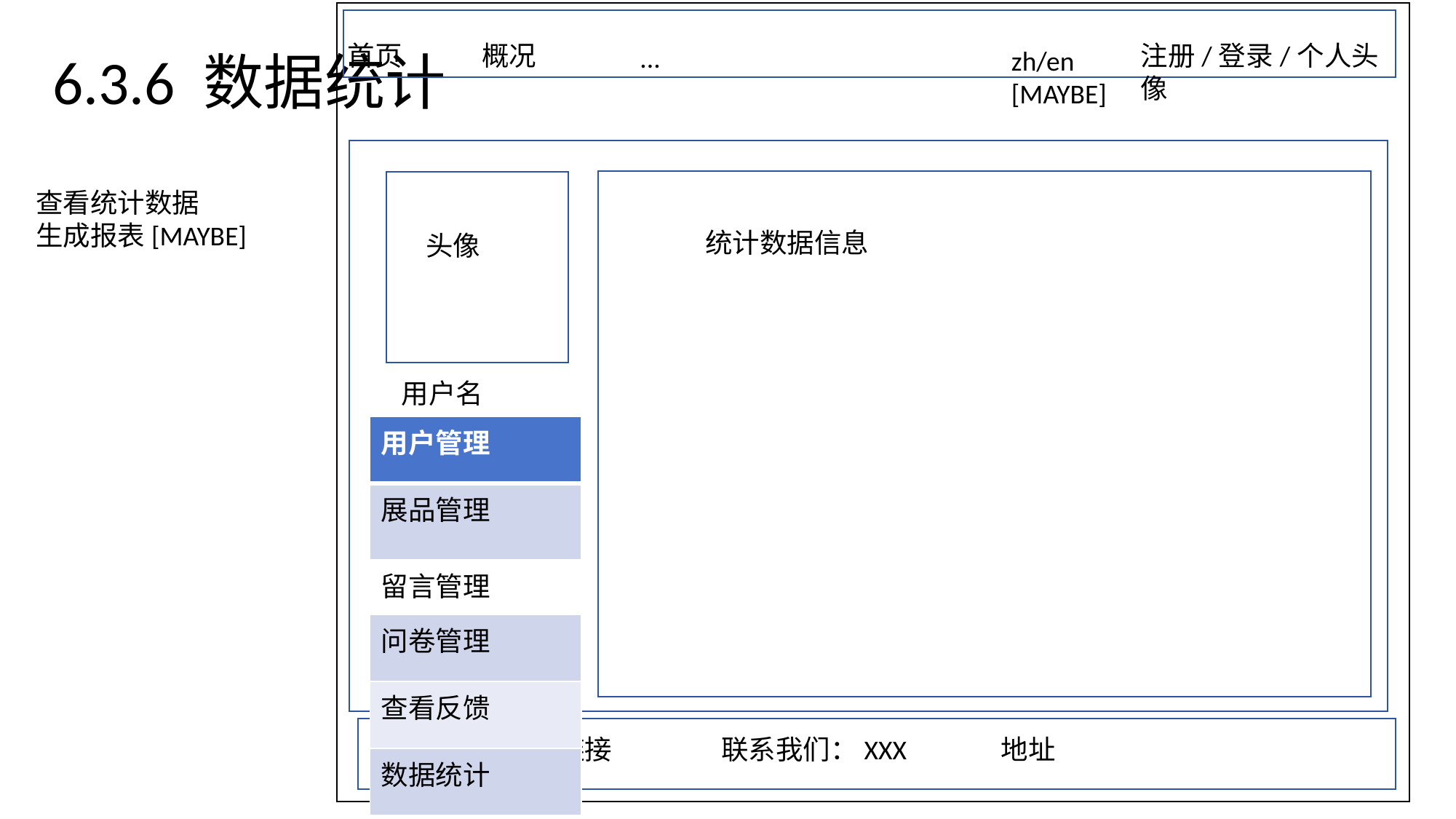

首页
概况
注册/登录/个人头像
...
6.3.6 数据统计
zh/en
[MAYBE]

查看统计数据
生成报表[MAYBE]

统计数据信息
头像
用户名
| 用户管理 |
| --- |
| 展品管理 |
| 留言管理 |
| 问卷管理 |
| 查看反馈 |
| 数据统计 |

备案号	友情链接	联系我们：XXX
地址